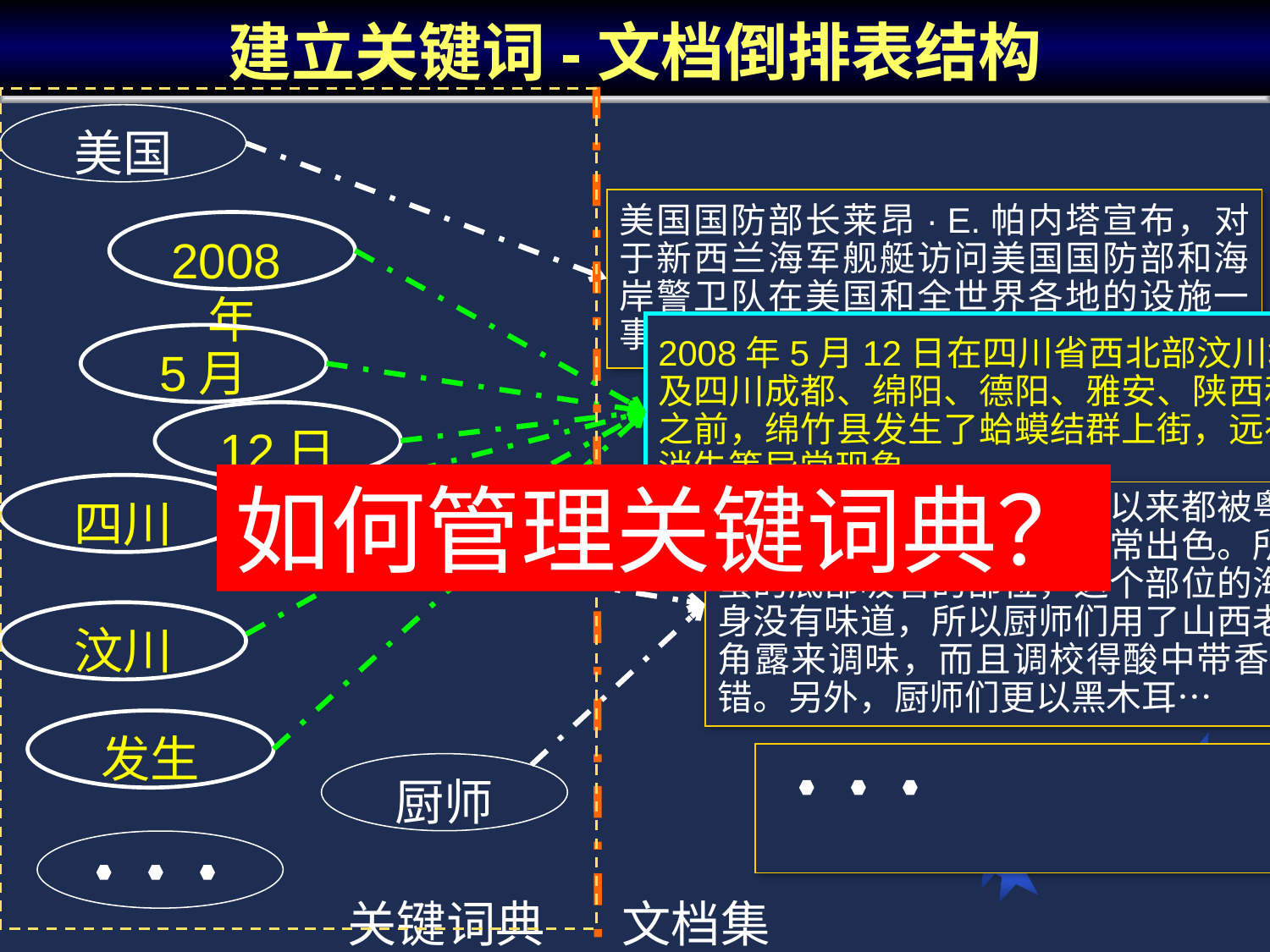

# 建立关键词-文档倒排表结构

美国
美国国防部长莱昂 ∙E.帕内塔宣布，对于新西兰海军舰艇访问美国国防部和海岸警卫队在美国和全世界各地的设施一事，他已经放松了有关的限制。 。
2008年
2008年5月12日在四川省西北部汶川地区发生了里氏8.0级地震，波及四川成都、绵阳、德阳、雅安、陕西和甘肃等部分地区。在地震发生之前，绵竹县发生了蛤蟆结群上街，远在湖北西部的水塘水体一夜之间消失等异常现象。
5月
12日
如何管理关键词典？
四川
四川厨师们用了一些一直以来都被粤菜忽略的食材来制作菜式，另外在调味及配搭方面都做得非常出色。所谓海蜇花，就是海蜇头，也就是海蜇的底部吸管的部位，这个部位的海蜇口感非常爽脆，但缺点是海蜇本身没有味道，所以厨师们用了山西老陈醋、日本黑芝麻油及越南的顶级角露来调味，而且调校得酸中带香，香中带鲜，鲜中又带甜，直县不错。另外，厨师们更以黑木耳…
汶川
发生

厨师

文档集
关键词典